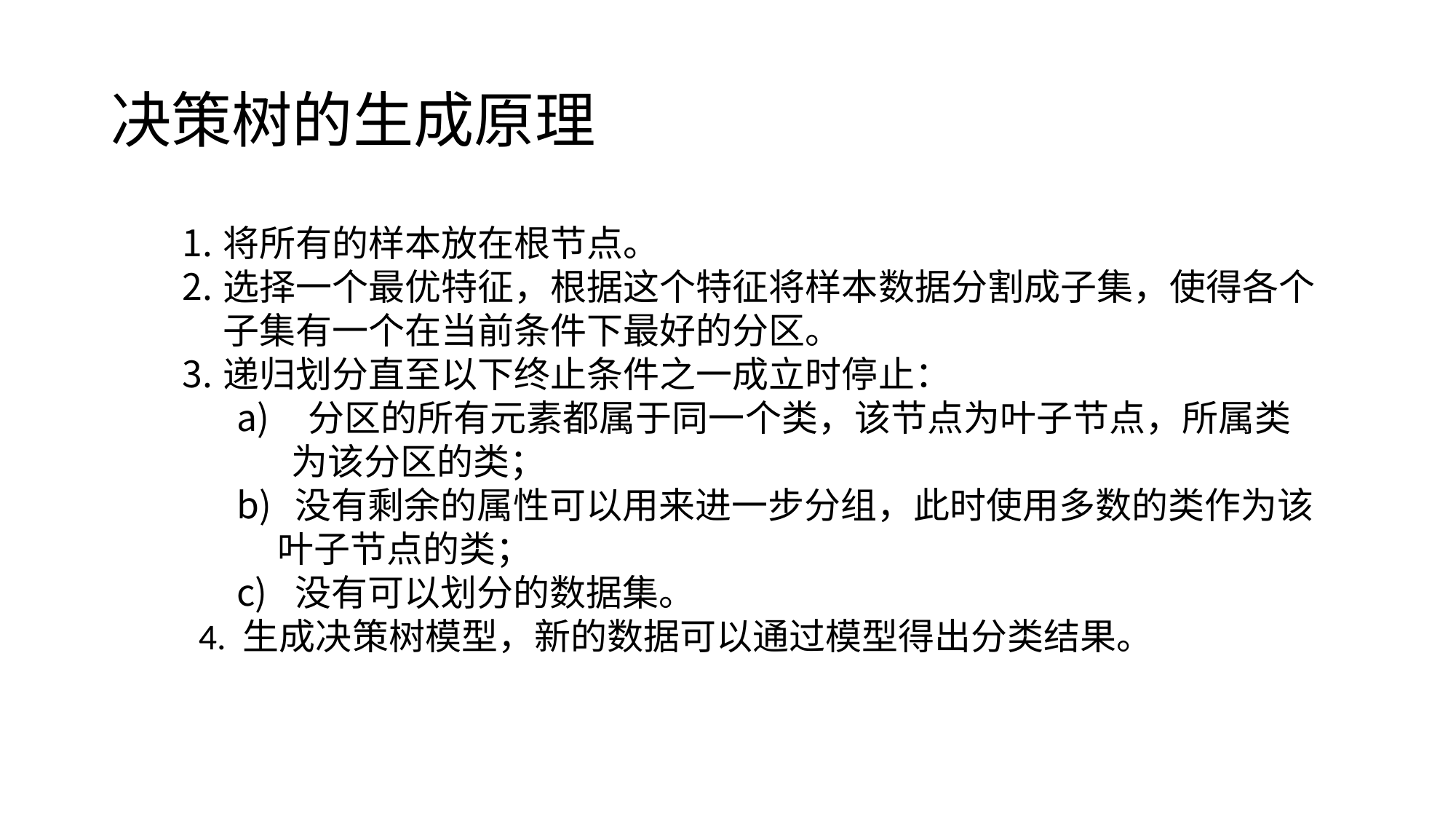

# 决策树的生成原理
将所有的样本放在根节点。
选择一个最优特征，根据这个特征将样本数据分割成子集，使得各个子集有一个在当前条件下最好的分区。
递归划分直至以下终止条件之一成立时停止：
 分区的所有元素都属于同一个类，该节点为叶子节点，所属类为该分区的类；
 没有剩余的属性可以用来进一步分组，此时使用多数的类作为该叶子节点的类；
 没有可以划分的数据集。
  4. 生成决策树模型，新的数据可以通过模型得出分类结果。